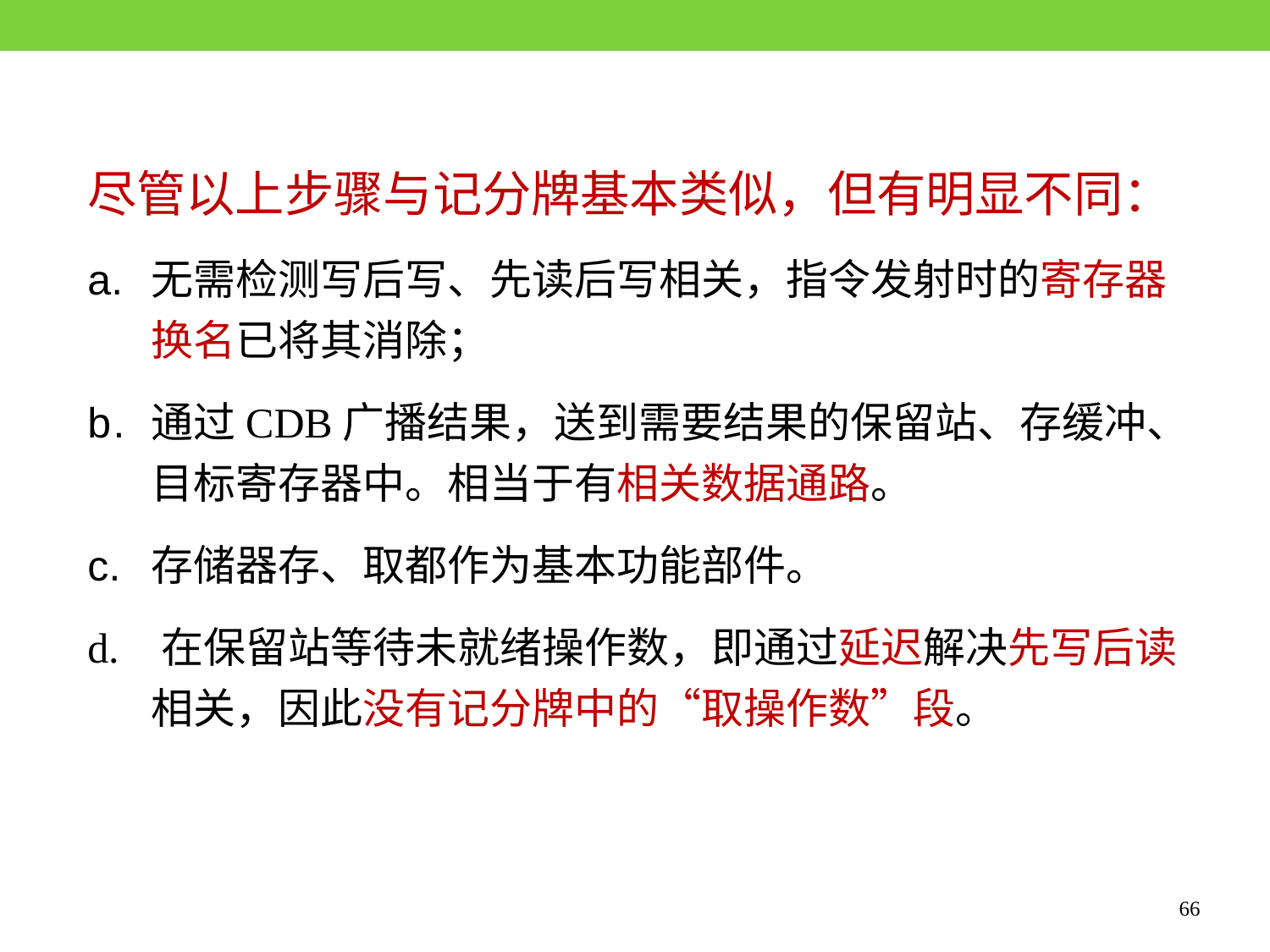

尽管以上步骤与记分牌基本类似，但有明显不同：
无需检测写后写、先读后写相关，指令发射时的寄存器换名已将其消除；
通过CDB广播结果，送到需要结果的保留站、存缓冲、目标寄存器中。相当于有相关数据通路。
存储器存、取都作为基本功能部件。
d.   在保留站等待未就绪操作数，即通过延迟解决先写后读相关，因此没有记分牌中的“取操作数”段。
66